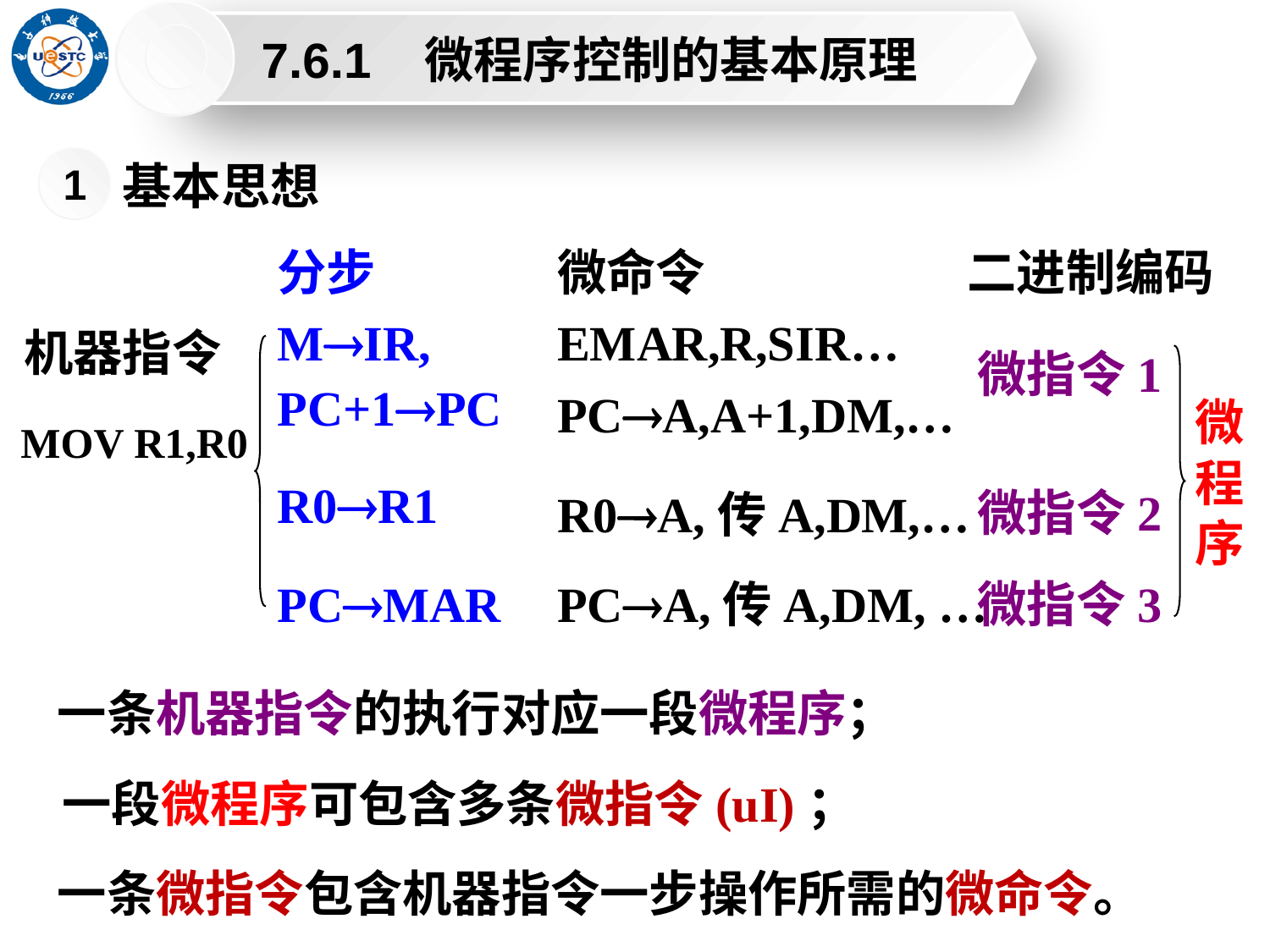

7.6.1   微程序控制的基本原理

1
基本思想
分步
微命令
二进制编码
M→IR,
PC+1→PC
EMAR,R,SIR…
机器指令

微指令1
PC→A,A+1,DM,…
微
程
序
MOV R1,R0
R0→R1
微指令2
R0→A,传A,DM,…
PC→MAR
PC→A,传A,DM, …
微指令3
一条机器指令的执行对应一段微程序；
一段微程序可包含多条微指令(uI)；
一条微指令包含机器指令一步操作所需的微命令。